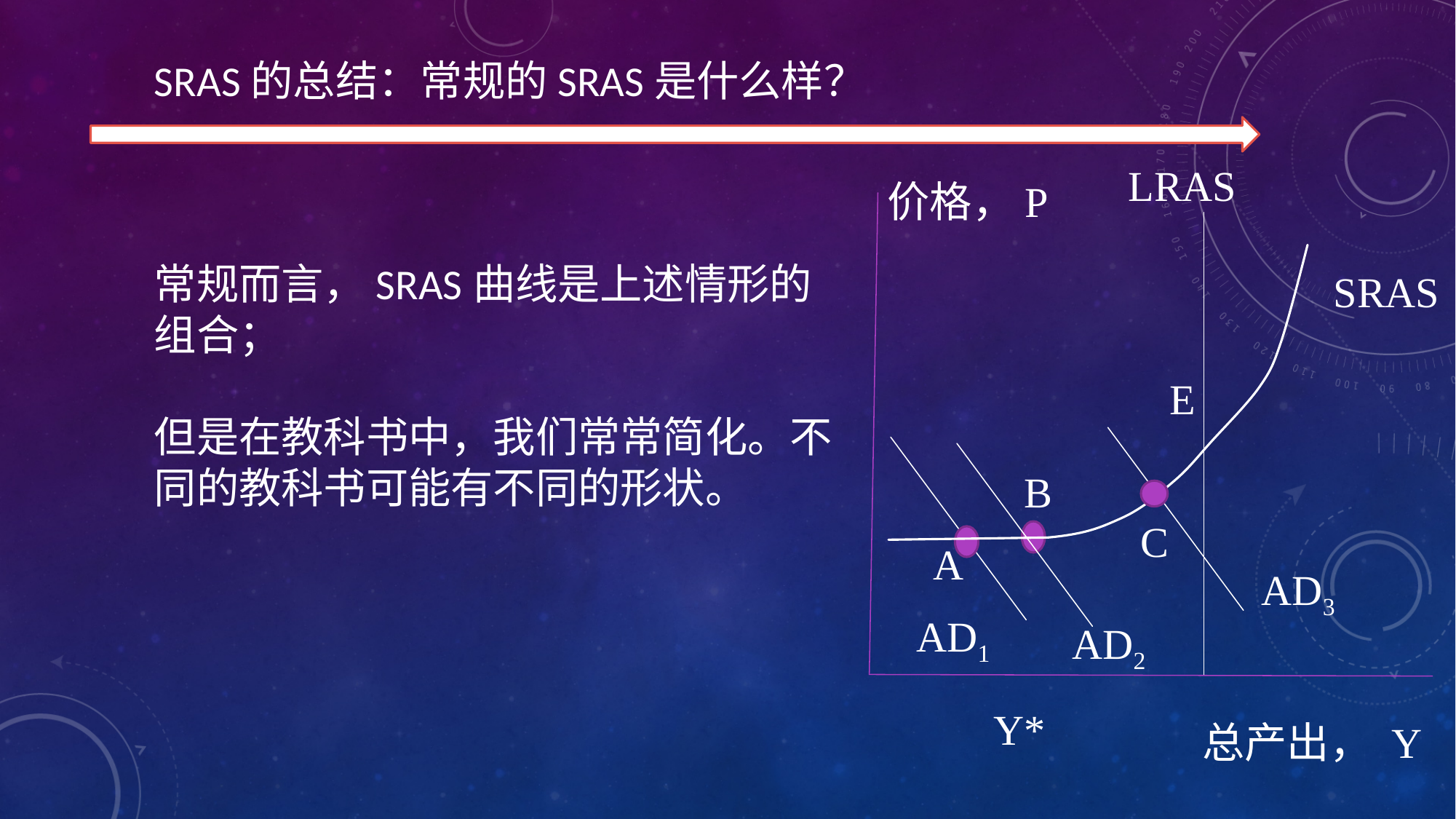

# SRAS的总结：常规的SRAS是什么样？ 常规而言，SRAS曲线是上述情形的组合； 但是在教科书中，我们常常简化。不同的教科书可能有不同的形状。

LRAS
价格，P

SRAS
E
B

C

A
AD3
AD1
AD2
Y*
总产出， Y